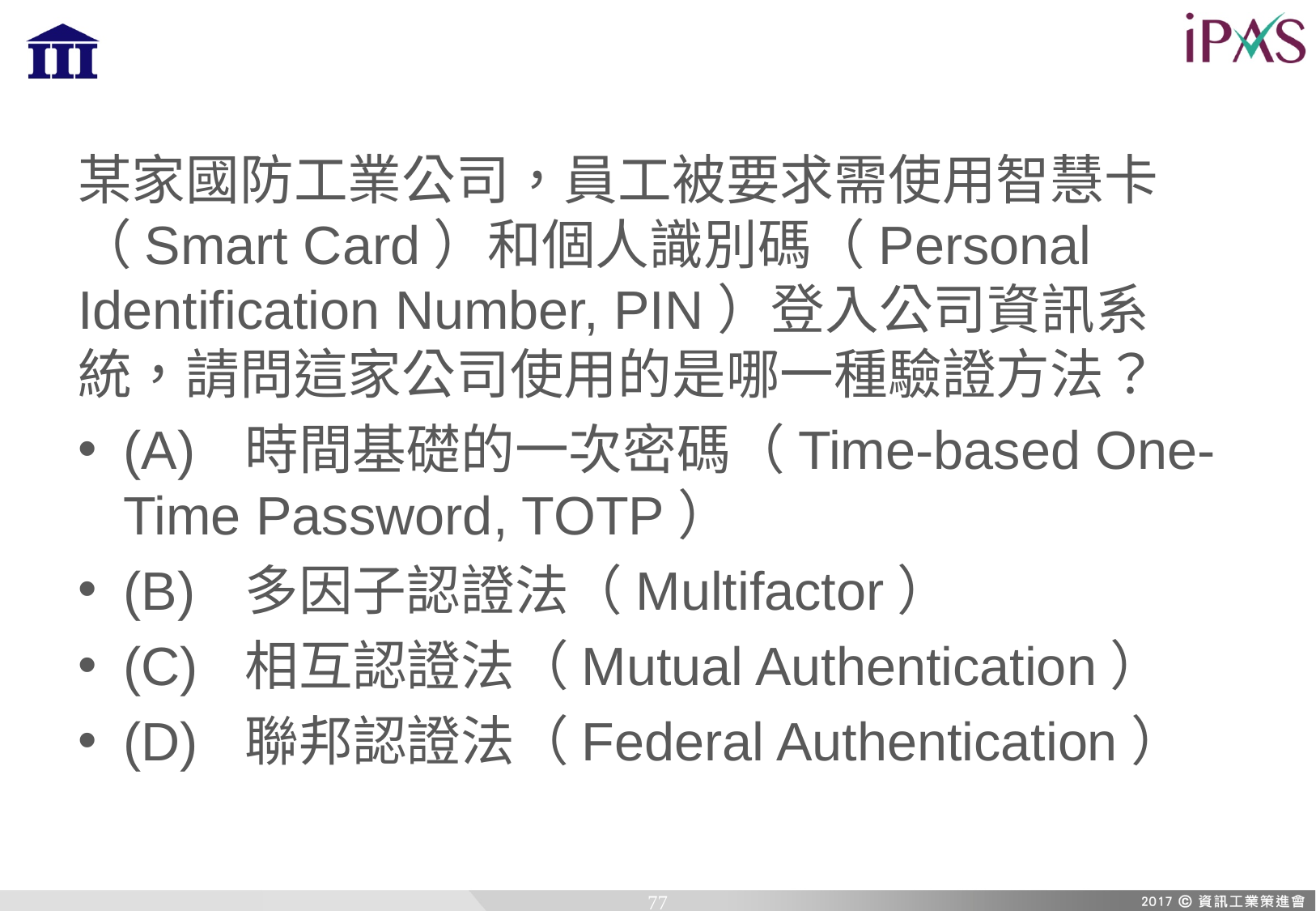

某家國防工業公司，員工被要求需使用智慧卡（Smart Card）和個人識別碼（Personal Identification Number, PIN）登入公司資訊系統，請問這家公司使用的是哪一種驗證方法？
(A)	時間基礎的一次密碼（Time-based One-Time Password, TOTP）
(B)	多因子認證法（Multifactor）
(C)	相互認證法（Mutual Authentication）
(D)	聯邦認證法（Federal Authentication）
77